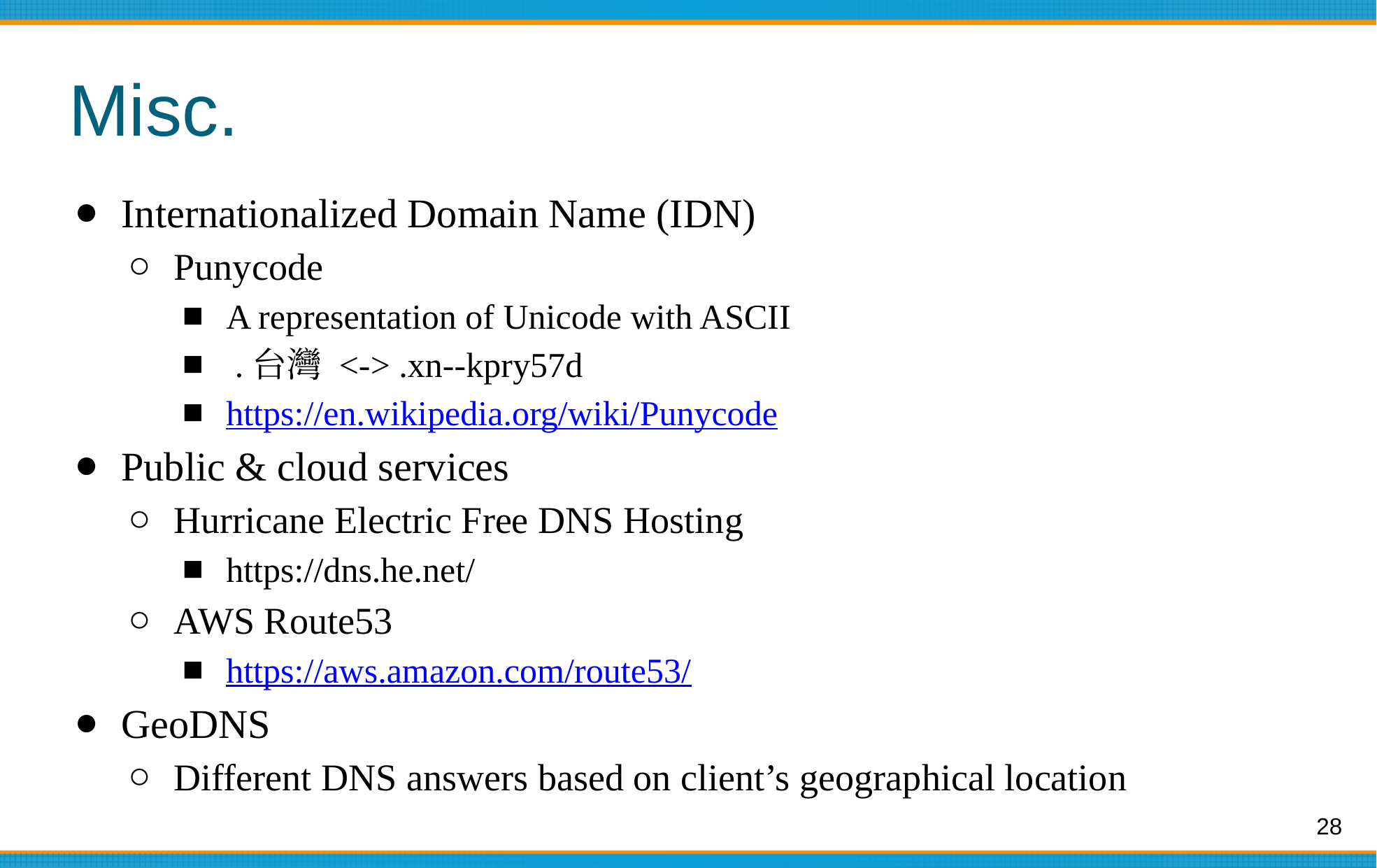

# Misc.
Internationalized Domain Name (IDN)
Punycode
A representation of Unicode with ASCII
 .台灣 <-> .xn--kpry57d
https://en.wikipedia.org/wiki/Punycode
Public & cloud services
Hurricane Electric Free DNS Hosting
https://dns.he.net/
AWS Route53
https://aws.amazon.com/route53/
GeoDNS
Different DNS answers based on client’s geographical location
28